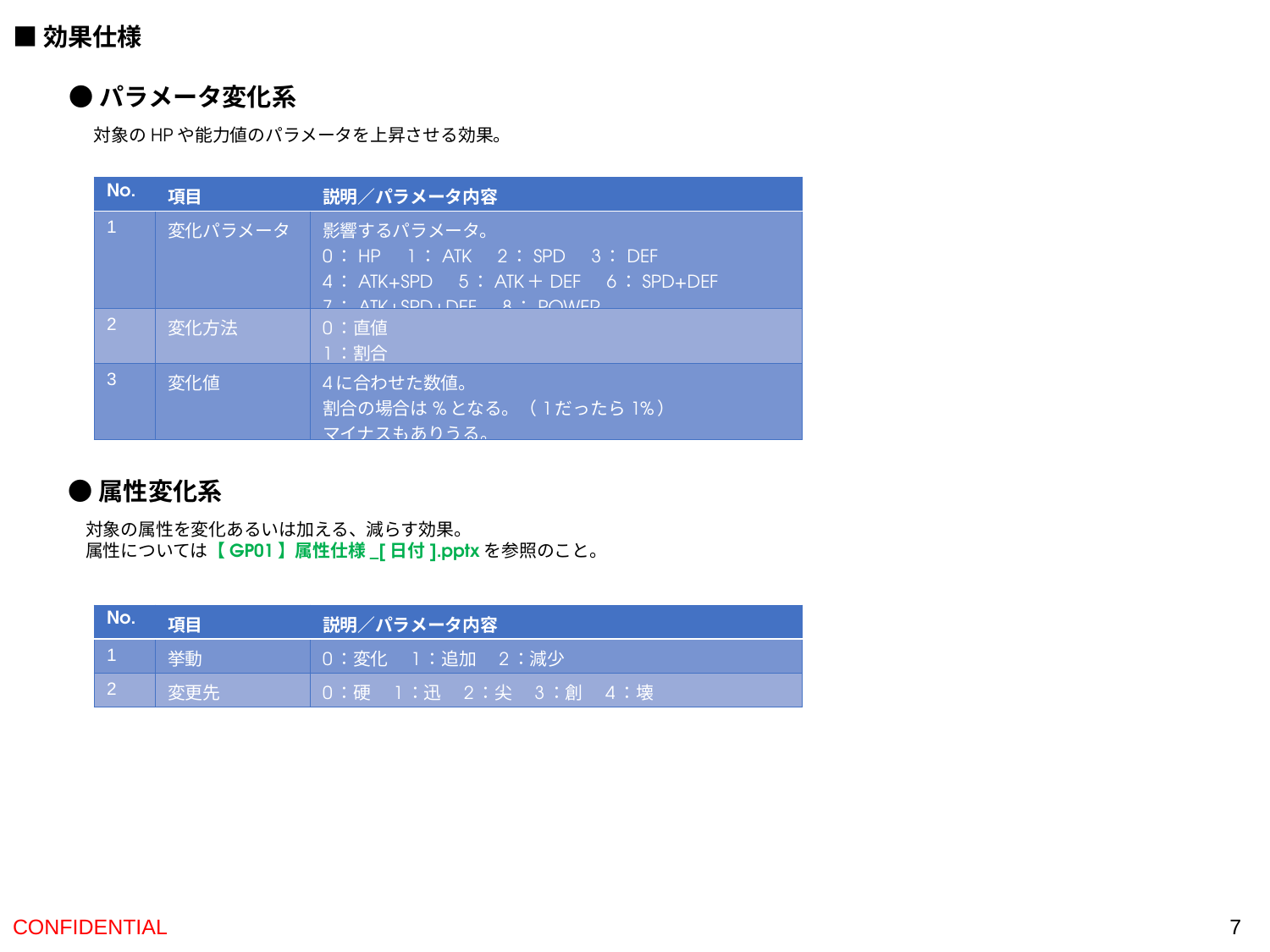

■効果仕様
●パラメータ変化系
対象のHPや能力値のパラメータを上昇させる効果。
| No. | 項目 | 説明／パラメータ内容 |
| --- | --- | --- |
| 1 | 変化パラメータ | 影響するパラメータ。 0：HP　1：ATK　2：SPD　3：DEF 4：ATK+SPD　5：ATK＋DEF　6：SPD+DEF 7：ATK+SPD+DEF　8：POWER |
| 2 | 変化方法 | 0：直値 1：割合 |
| 3 | 変化値 | 4に合わせた数値。 割合の場合は%となる。（1だったら1%） マイナスもありうる。 |
●属性変化系
対象の属性を変化あるいは加える、減らす効果。
属性については【GP01】属性仕様_[日付].pptxを参照のこと。
| No. | 項目 | 説明／パラメータ内容 |
| --- | --- | --- |
| 1 | 挙動 | 0：変化　1：追加　2：減少 |
| 2 | 変更先 | 0：硬　1：迅　2：尖　3：創　4：壊 |
7
CONFIDENTIAL